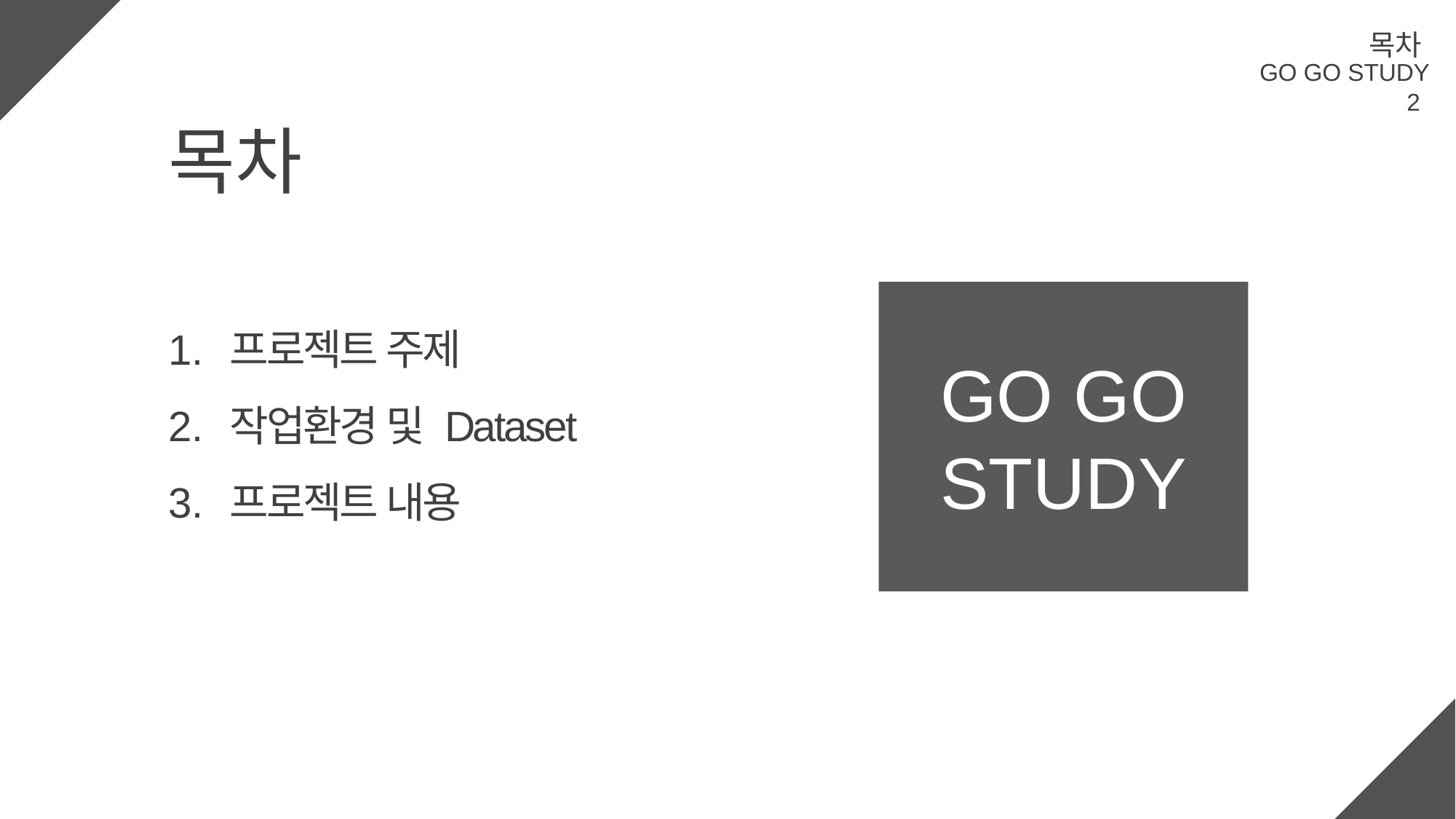

목차
GO GO STUDY
2
목차
GO GO
STUDY
프로젝트 주제
작업환경 및 Dataset
프로젝트 내용